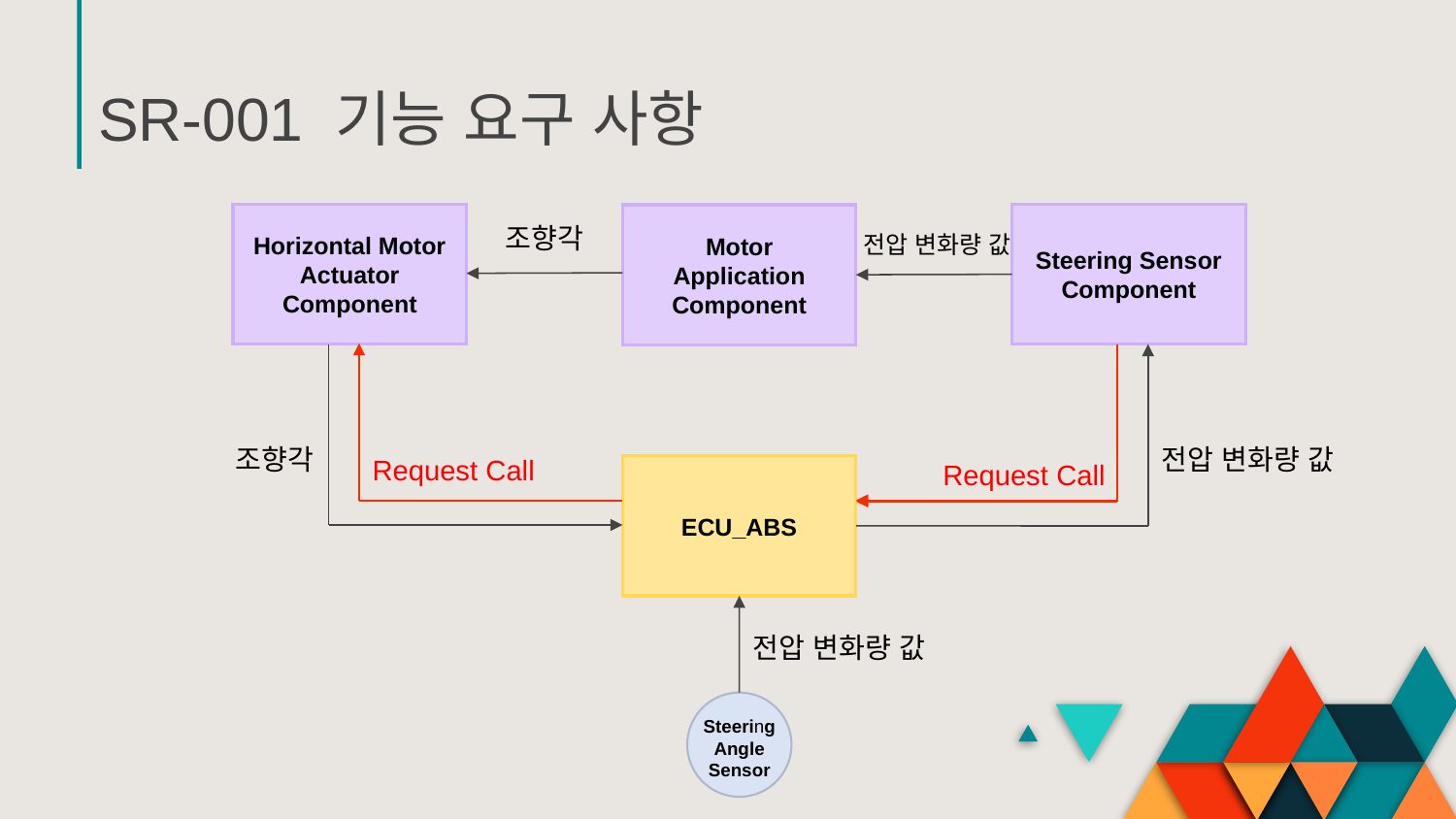

# SR-001 기능 요구 사항
Horizontal Motor Actuator Component
Steering Sensor
Component
Motor Application Component
조향각
전압 변화량 값
조향각
전압 변화량 값
Request Call
Request Call
ECU_ABS
전압 변화량 값

Steering
Angle
Sensor